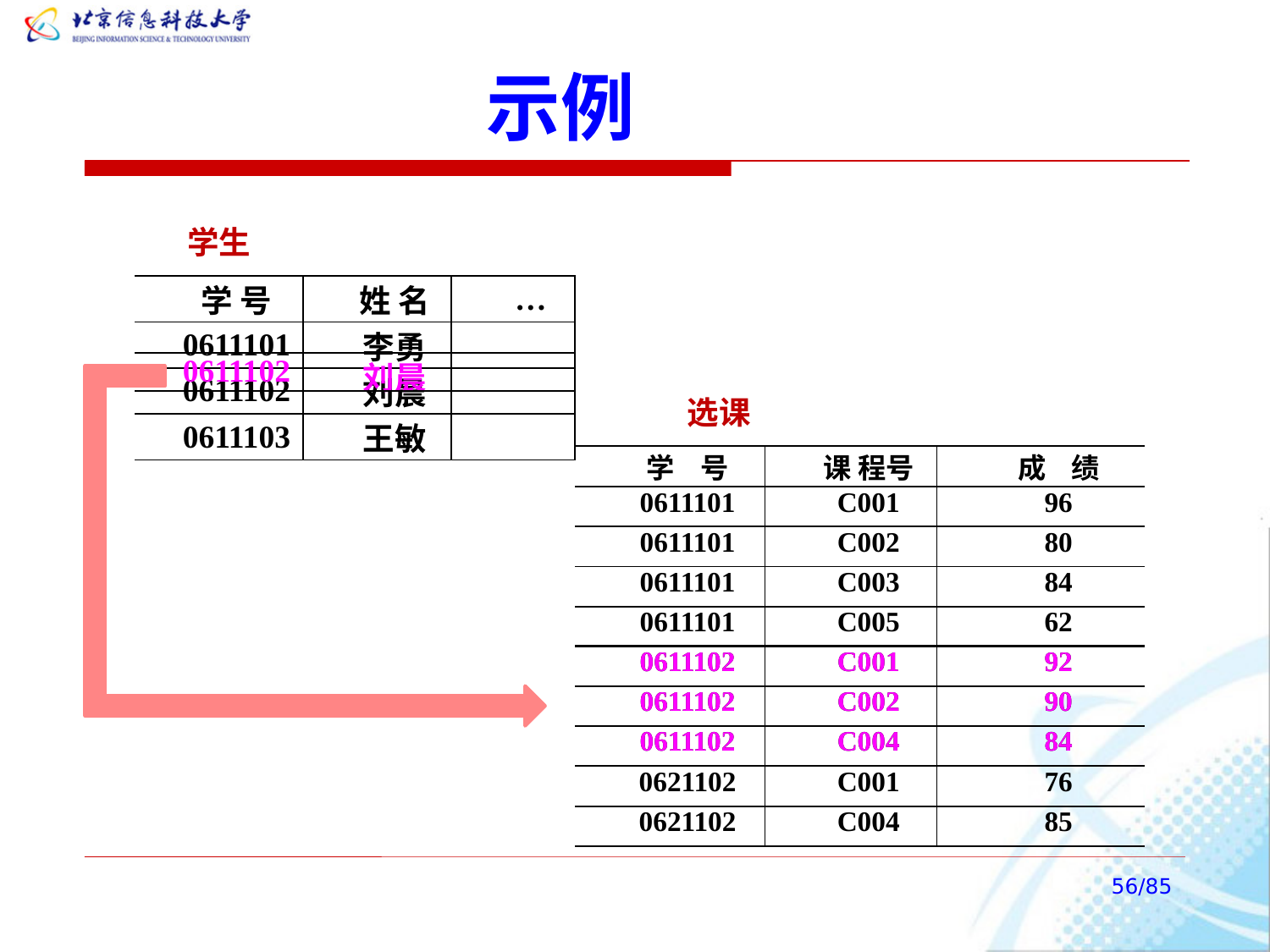

# 示例
学生
| 学 号 | 姓 名 | … |
| --- | --- | --- |
| 0611101 | 李勇 |  |
| 0611102 | 刘晨 |  |
| 0611103 | 王敏 |  |
| 0611102 | 刘晨 |  |
| --- | --- | --- |

选课
| 学 号 | 课 程号 | 成 绩 |
| --- | --- | --- |
| 0611101 | C001 | 96 |
| 0611101 | C002 | 80 |
| 0611101 | C003 | 84 |
| 0611101 | C005 | 62 |
| 0611102 | C001 | 92 |
| 0611102 | C002 | 90 |
| 0611102 | C004 | 84 |
| 0621102 | C001 | 76 |
| 0621102 | C004 | 85 |

| 0611102 | C001 | 92 |
| --- | --- | --- |
| 0611102 | C002 | 90 |
| 0611102 | C004 | 84 |

56/85